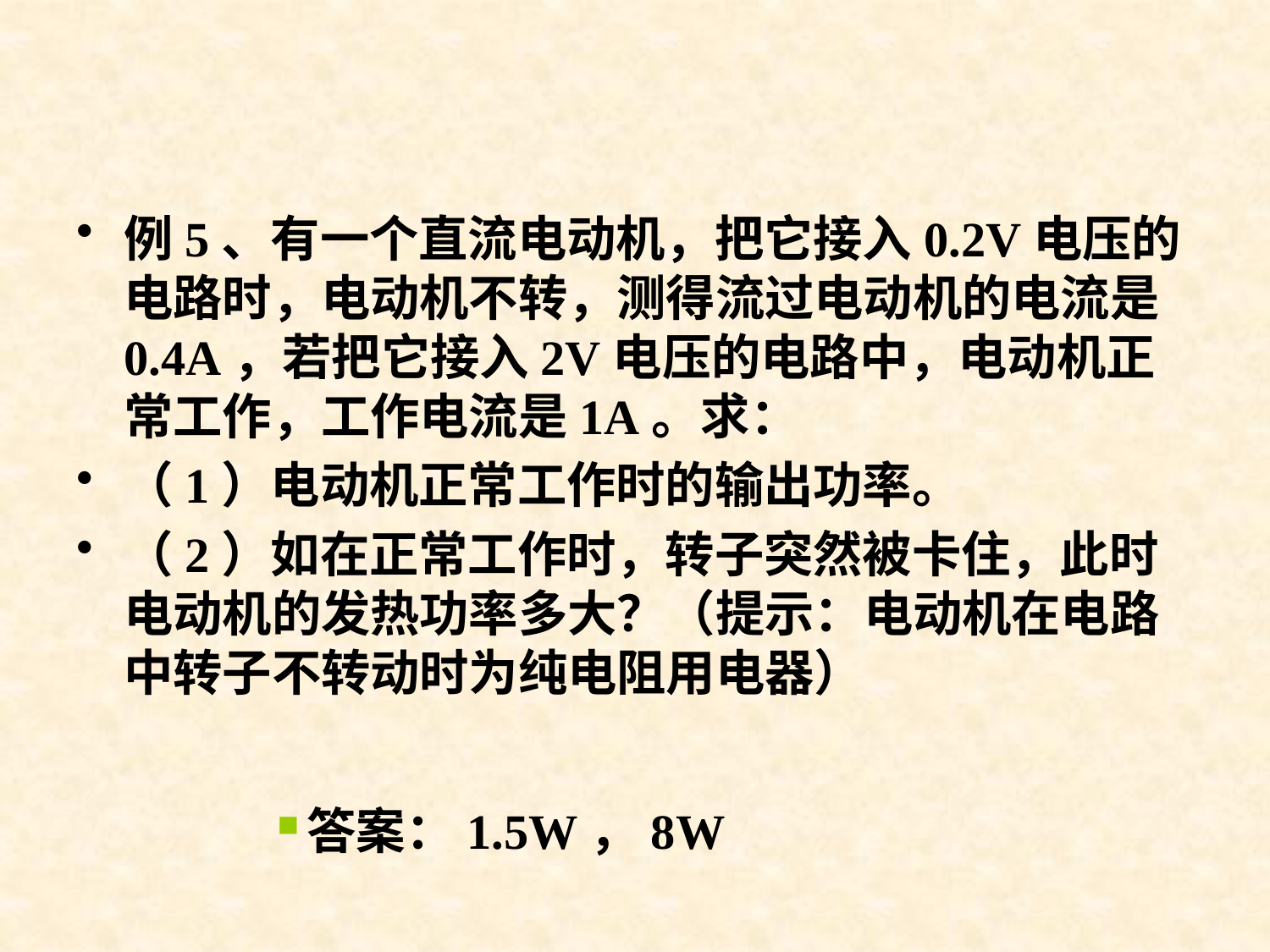

例5、有一个直流电动机，把它接入0.2V电压的电路时，电动机不转，测得流过电动机的电流是0.4A，若把它接入2V电压的电路中，电动机正常工作，工作电流是1A。求：
（1）电动机正常工作时的输出功率。
（2）如在正常工作时，转子突然被卡住，此时电动机的发热功率多大？（提示：电动机在电路中转子不转动时为纯电阻用电器）
答案：1.5W，8W